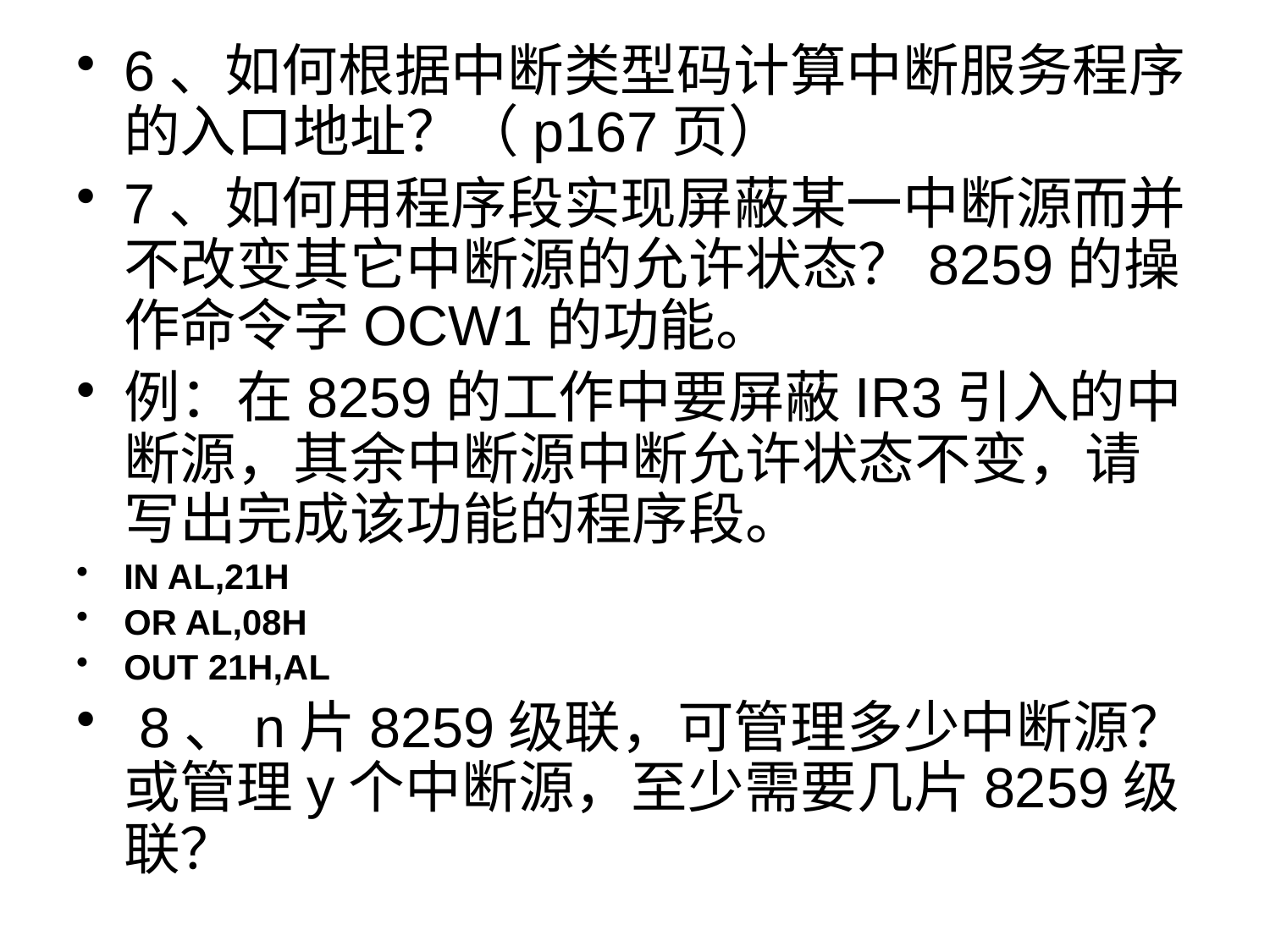

6、如何根据中断类型码计算中断服务程序的入口地址？（p167页）
7、如何用程序段实现屏蔽某一中断源而并不改变其它中断源的允许状态？8259的操作命令字OCW1的功能。
例：在8259的工作中要屏蔽IR3引入的中断源，其余中断源中断允许状态不变，请写出完成该功能的程序段。
IN AL,21H
OR AL,08H
OUT 21H,AL
 8、n片8259级联，可管理多少中断源？或管理y个中断源，至少需要几片8259级联？